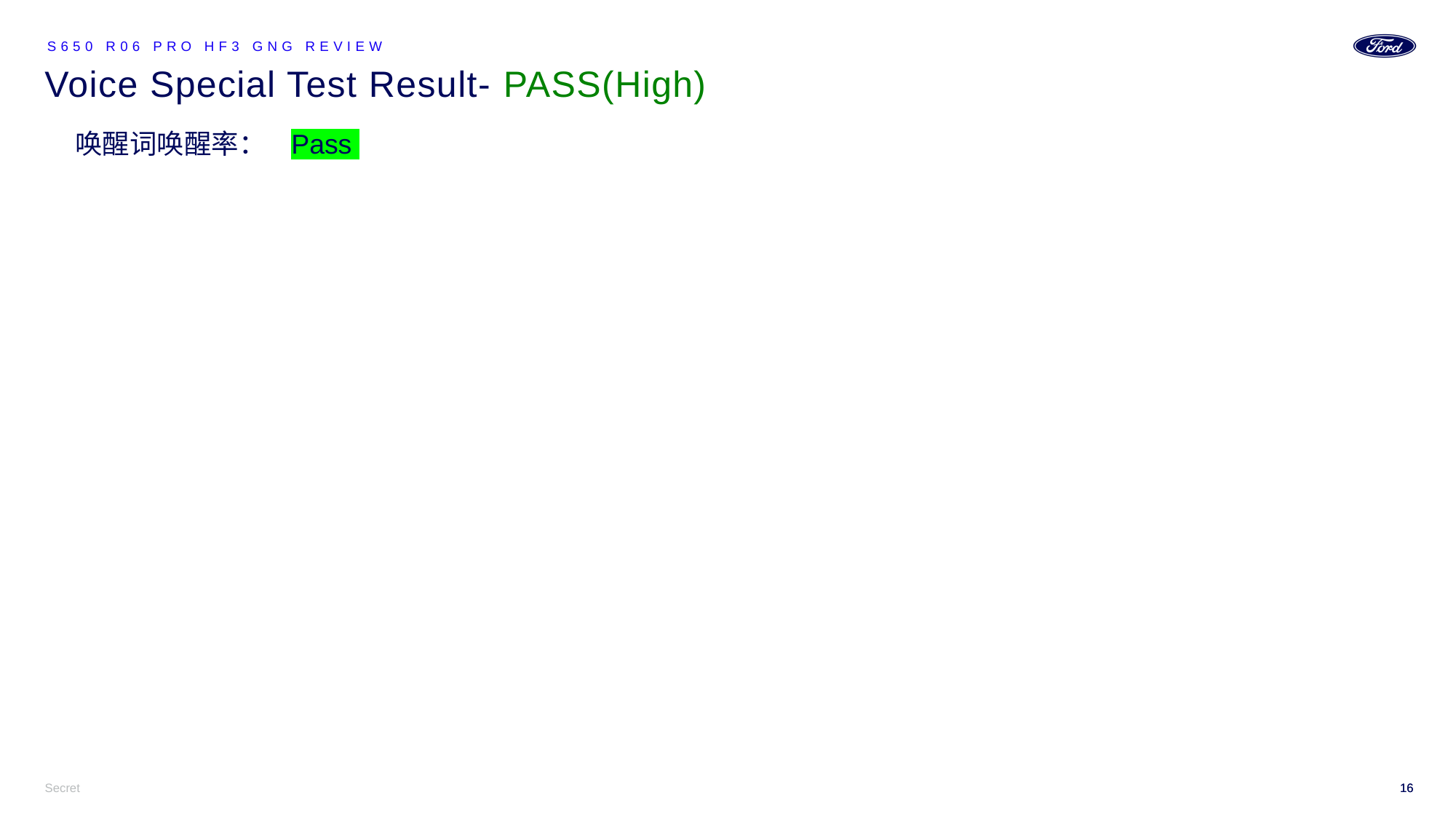

S650 R06 PRO HF3 GNG Review
# Voice Special Test Result- PASS(High)
唤醒词唤醒率：   Pass
16
16